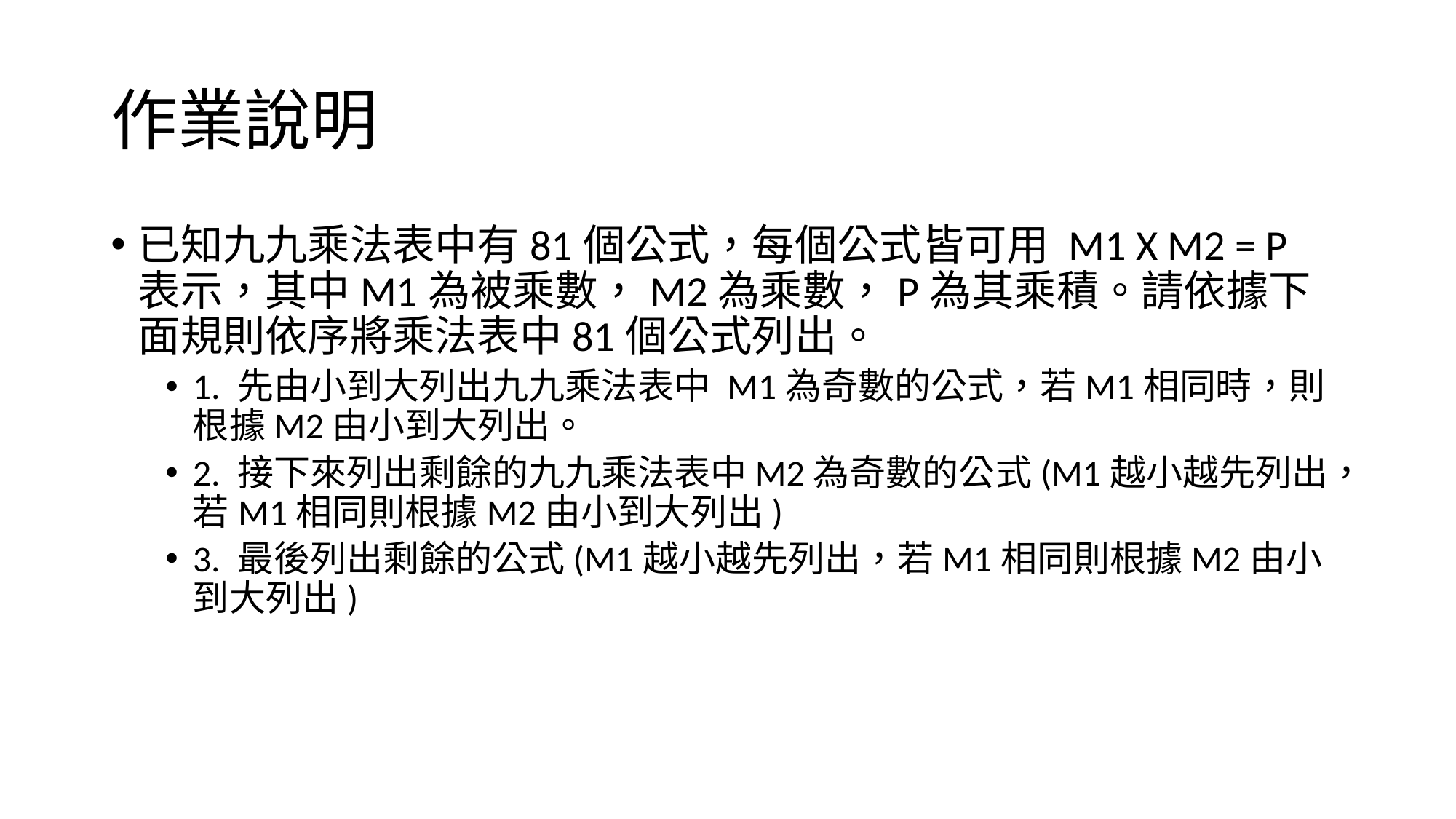

# 作業說明
已知九九乘法表中有81個公式，每個公式皆可用 M1 X M2 = P 表示，其中M1為被乘數，M2為乘數，P為其乘積。請依據下面規則依序將乘法表中81個公式列出。
1. 先由小到大列出九九乘法表中 M1為奇數的公式，若M1相同時，則根據M2由小到大列出。
2. 接下來列出剩餘的九九乘法表中M2為奇數的公式(M1越小越先列出，若M1相同則根據M2由小到大列出)
3. 最後列出剩餘的公式(M1越小越先列出，若M1相同則根據M2由小到大列出)